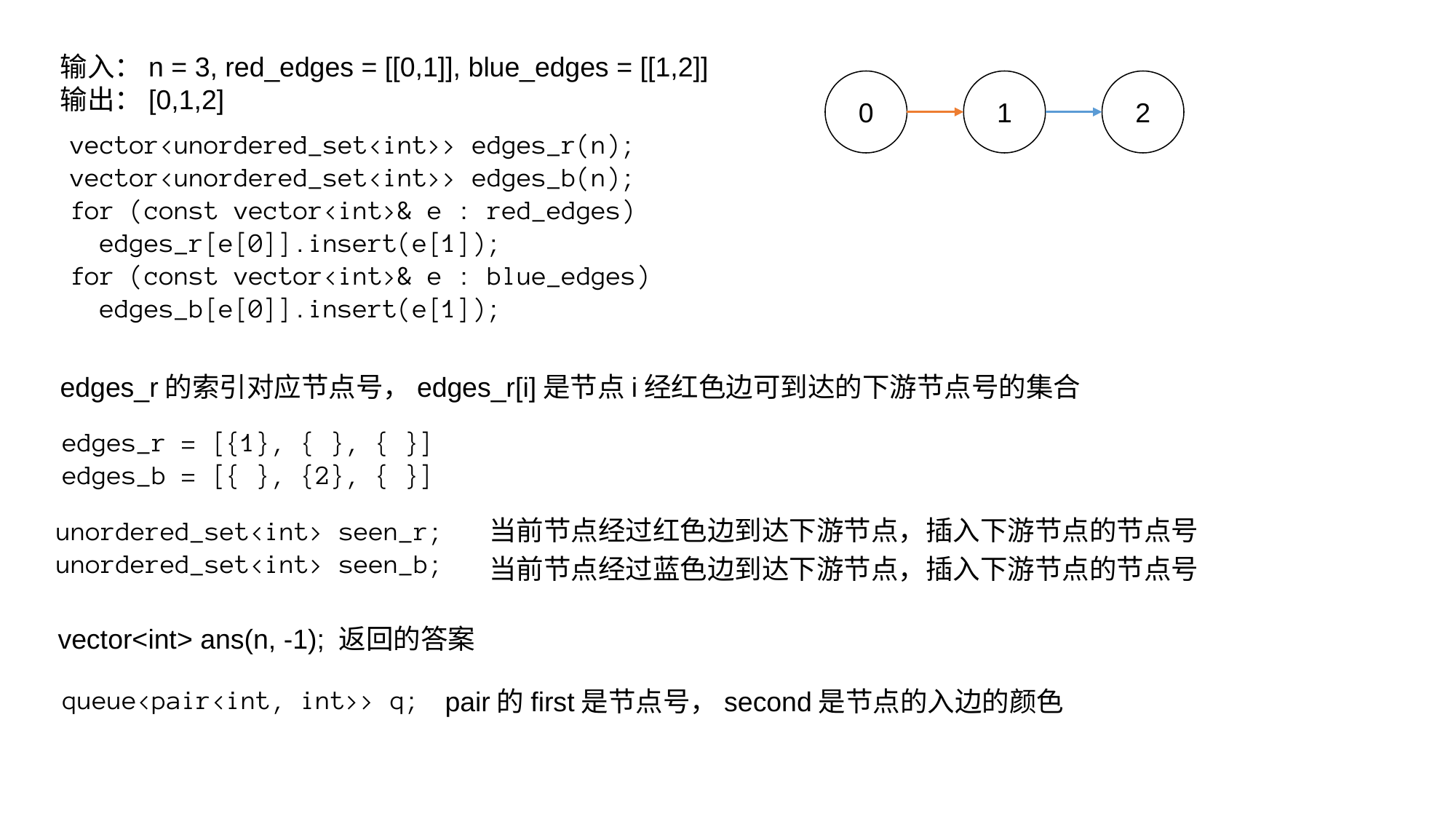

输入：n = 3, red_edges = [[0,1]], blue_edges = [[1,2]]
输出：[0,1,2]

0
1
2
    vector<unordered_set<int>> edges_r(n);
    vector<unordered_set<int>> edges_b(n);
    for (const vector<int>& e : red_edges)
      edges_r[e[0]].insert(e[1]);
    for (const vector<int>& e : blue_edges)
      edges_b[e[0]].insert(e[1]);
edges_r的索引对应节点号，edges_r[i]是节点i经红色边可到达的下游节点号的集合
edges_r = [{1}, { }, { }]
edges_b = [{ }, {2}, { }]
 unordered_set<int> seen_r;
 unordered_set<int> seen_b;
当前节点经过红色边到达下游节点，插入下游节点的节点号
当前节点经过蓝色边到达下游节点，插入下游节点的节点号
vector<int> ans(n, -1); 返回的答案
queue<pair<int, int>> q;
pair的first是节点号，second是节点的入边的颜色